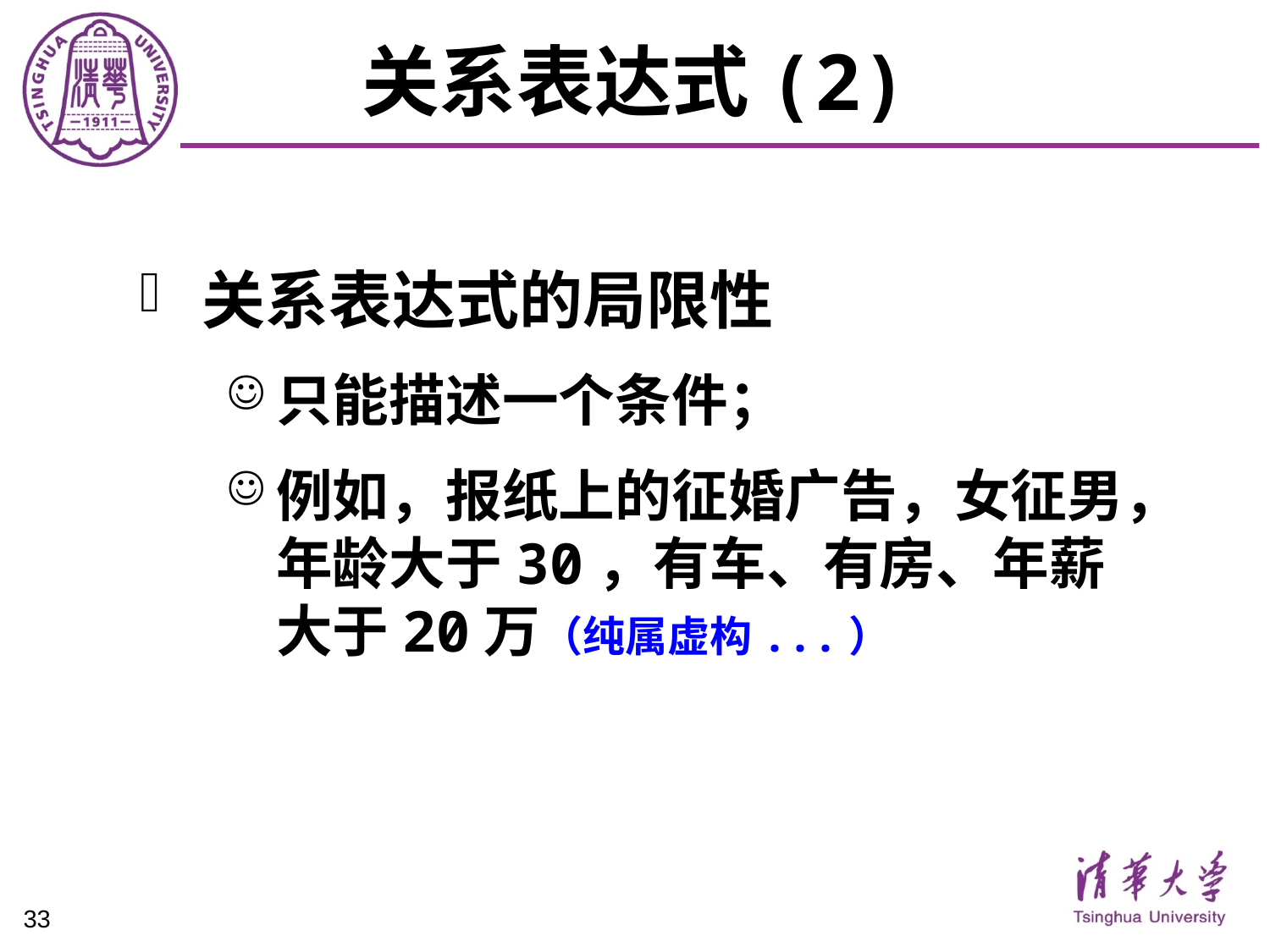

# 关系表达式(2)
关系表达式的局限性
只能描述一个条件；
例如，报纸上的征婚广告，女征男，年龄大于30，有车、有房、年薪大于20万（纯属虚构...）

33